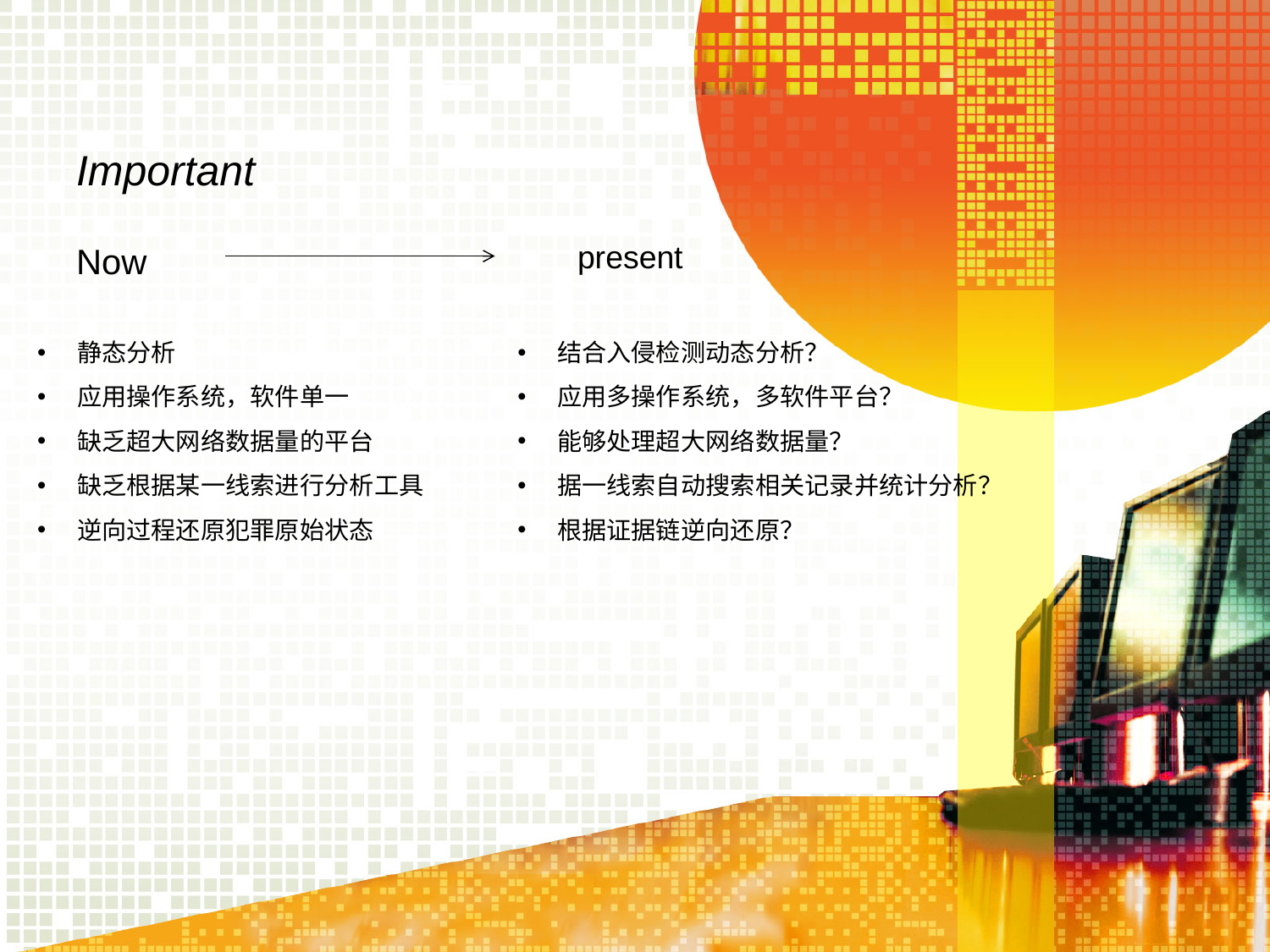

# Important
present
Now
静态分析
应用操作系统，软件单一
缺乏超大网络数据量的平台
缺乏根据某一线索进行分析工具
逆向过程还原犯罪原始状态

结合入侵检测动态分析？
应用多操作系统，多软件平台？
能够处理超大网络数据量？
据一线索自动搜索相关记录并统计分析？
根据证据链逆向还原？